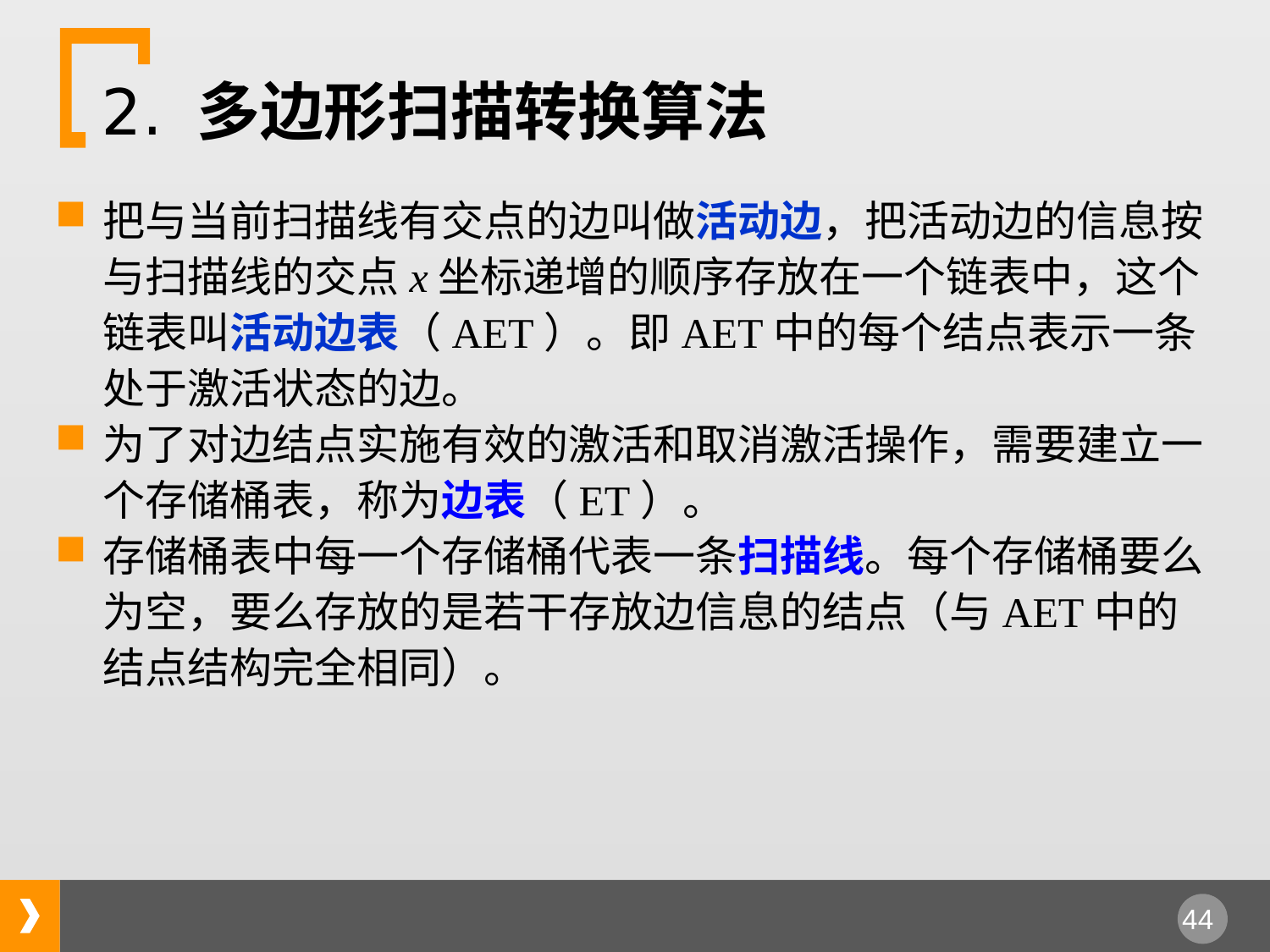

2. 多边形扫描转换算法
把与当前扫描线有交点的边叫做活动边，把活动边的信息按与扫描线的交点x坐标递增的顺序存放在一个链表中，这个链表叫活动边表（AET）。即AET中的每个结点表示一条处于激活状态的边。
为了对边结点实施有效的激活和取消激活操作，需要建立一个存储桶表，称为边表（ET）。
存储桶表中每一个存储桶代表一条扫描线。每个存储桶要么为空，要么存放的是若干存放边信息的结点（与AET中的结点结构完全相同）。